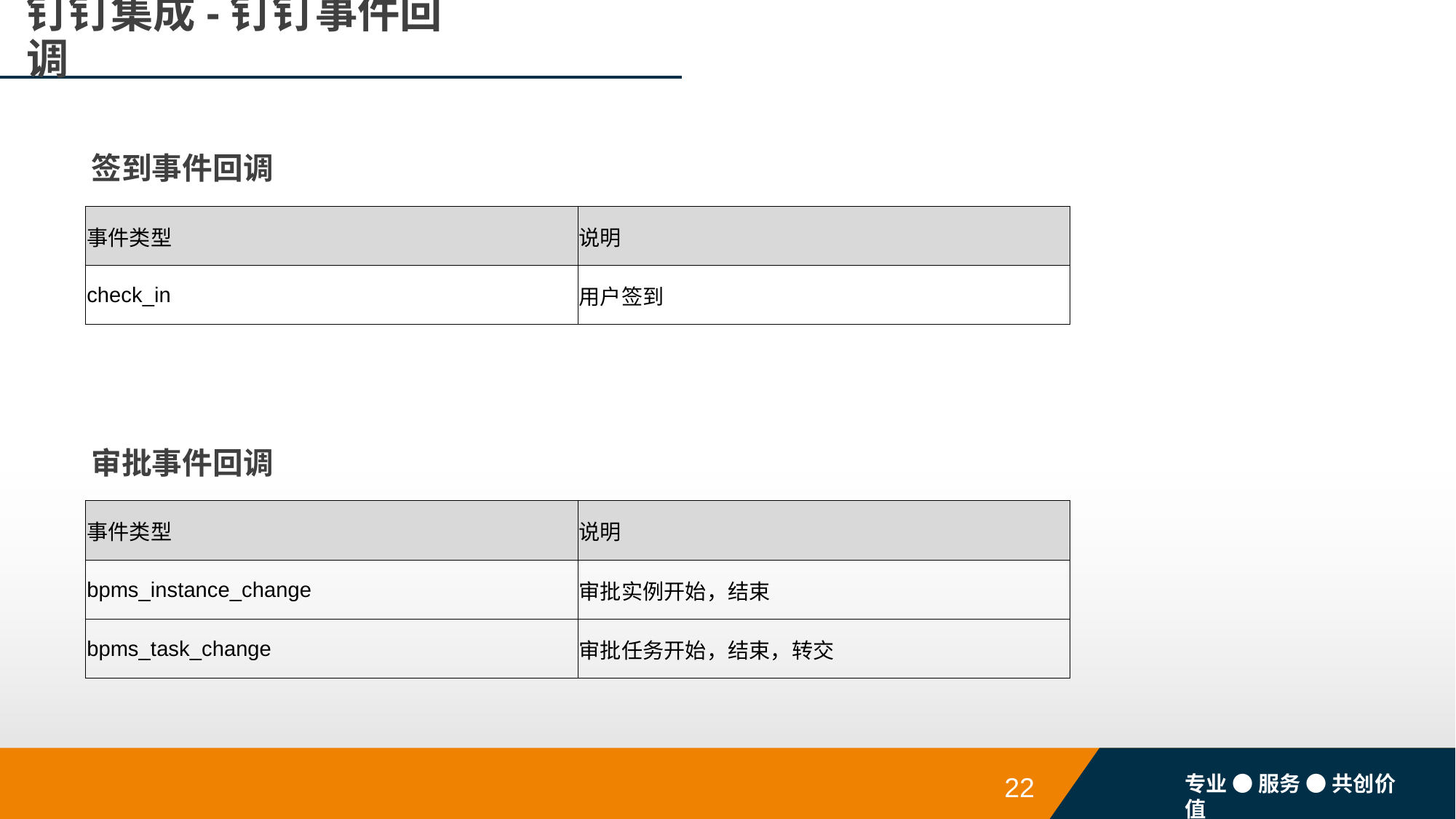

# 钉钉集成-钉钉事件回调
签到事件回调
| 事件类型 | 说明 |
| --- | --- |
| check\_in | 用户签到 |
审批事件回调
| 事件类型 | 说明 |
| --- | --- |
| bpms\_instance\_change | 审批实例开始，结束 |
| bpms\_task\_change | 审批任务开始，结束，转交 |